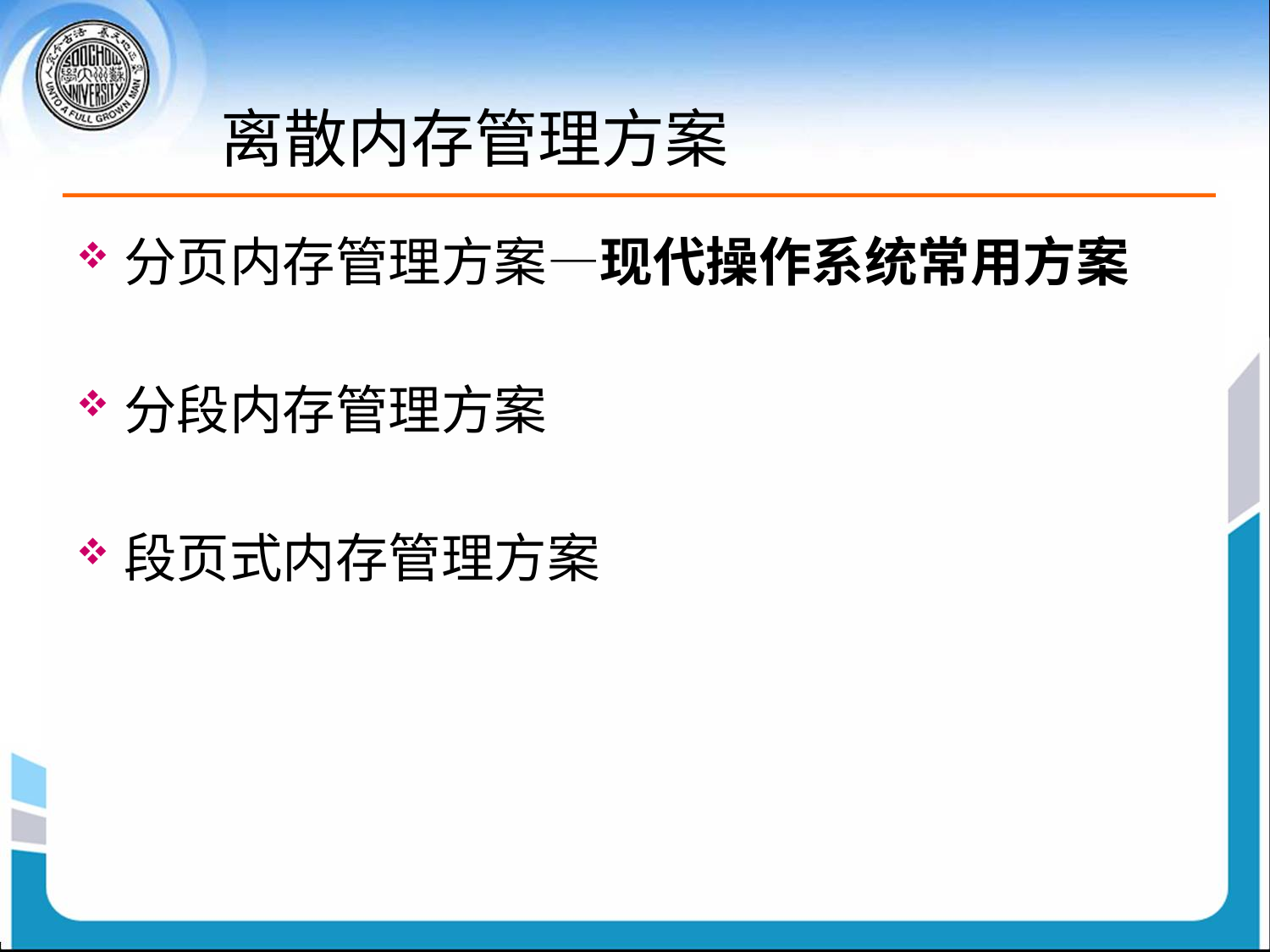

# 离散内存管理方案
分页内存管理方案—现代操作系统常用方案

分段内存管理方案

段页式内存管理方案